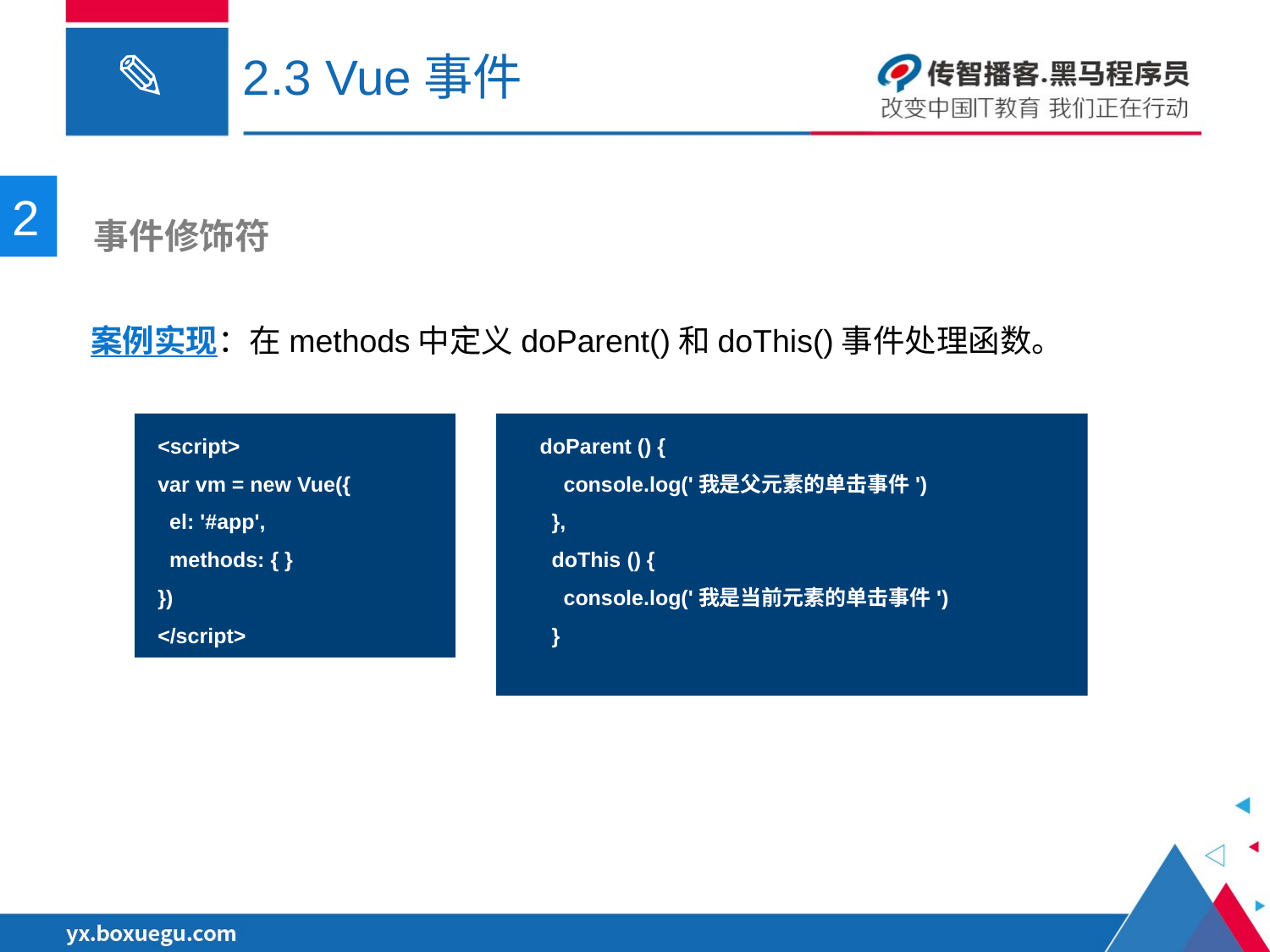

# 2.3 Vue事件

2
  事件修饰符
案例实现：在methods中定义doParent()和doThis()事件处理函数。

<script>
var vm = new Vue({
  el: '#app',
  methods: { }
})
</script>

  doParent () {
      console.log('我是父元素的单击事件')
    },
    doThis () {
      console.log('我是当前元素的单击事件')
    }